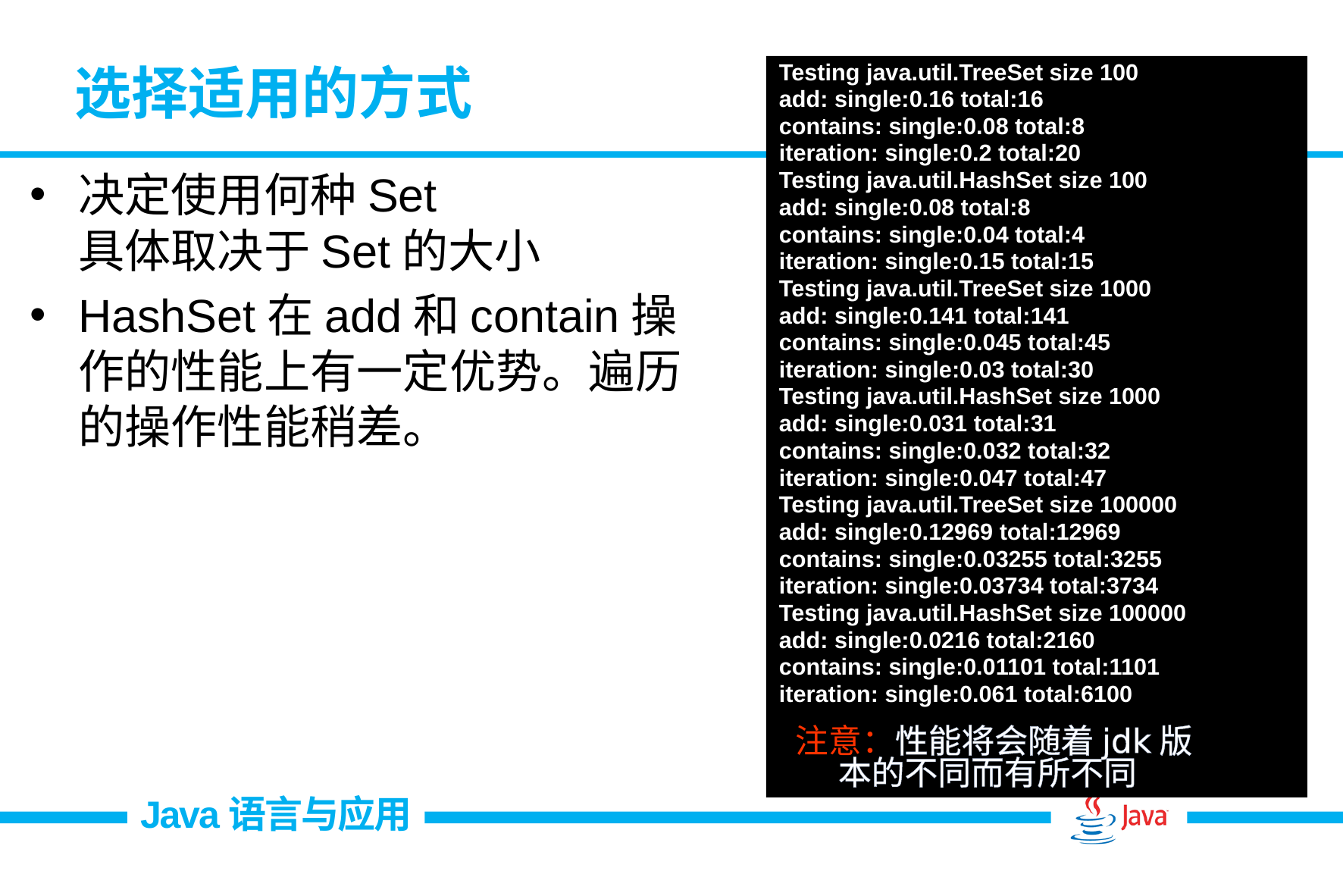

# 选择适用的方式
Testing java.util.TreeSet size 100
add: single:0.16 total:16
contains: single:0.08 total:8
iteration: single:0.2 total:20
Testing java.util.HashSet size 100
add: single:0.08 total:8
contains: single:0.04 total:4
iteration: single:0.15 total:15
Testing java.util.TreeSet size 1000
add: single:0.141 total:141
contains: single:0.045 total:45
iteration: single:0.03 total:30
Testing java.util.HashSet size 1000
add: single:0.031 total:31
contains: single:0.032 total:32
iteration: single:0.047 total:47
Testing java.util.TreeSet size 100000
add: single:0.12969 total:12969
contains: single:0.03255 total:3255
iteration: single:0.03734 total:3734
Testing java.util.HashSet size 100000
add: single:0.0216 total:2160
contains: single:0.01101 total:1101
iteration: single:0.061 total:6100
决定使用何种Set
具体取决于Set的大小
HashSet在add和contain操作的性能上有一定优势。遍历的操作性能稍差。

注意：性能将会随着jdk版
本的不同而有所不同